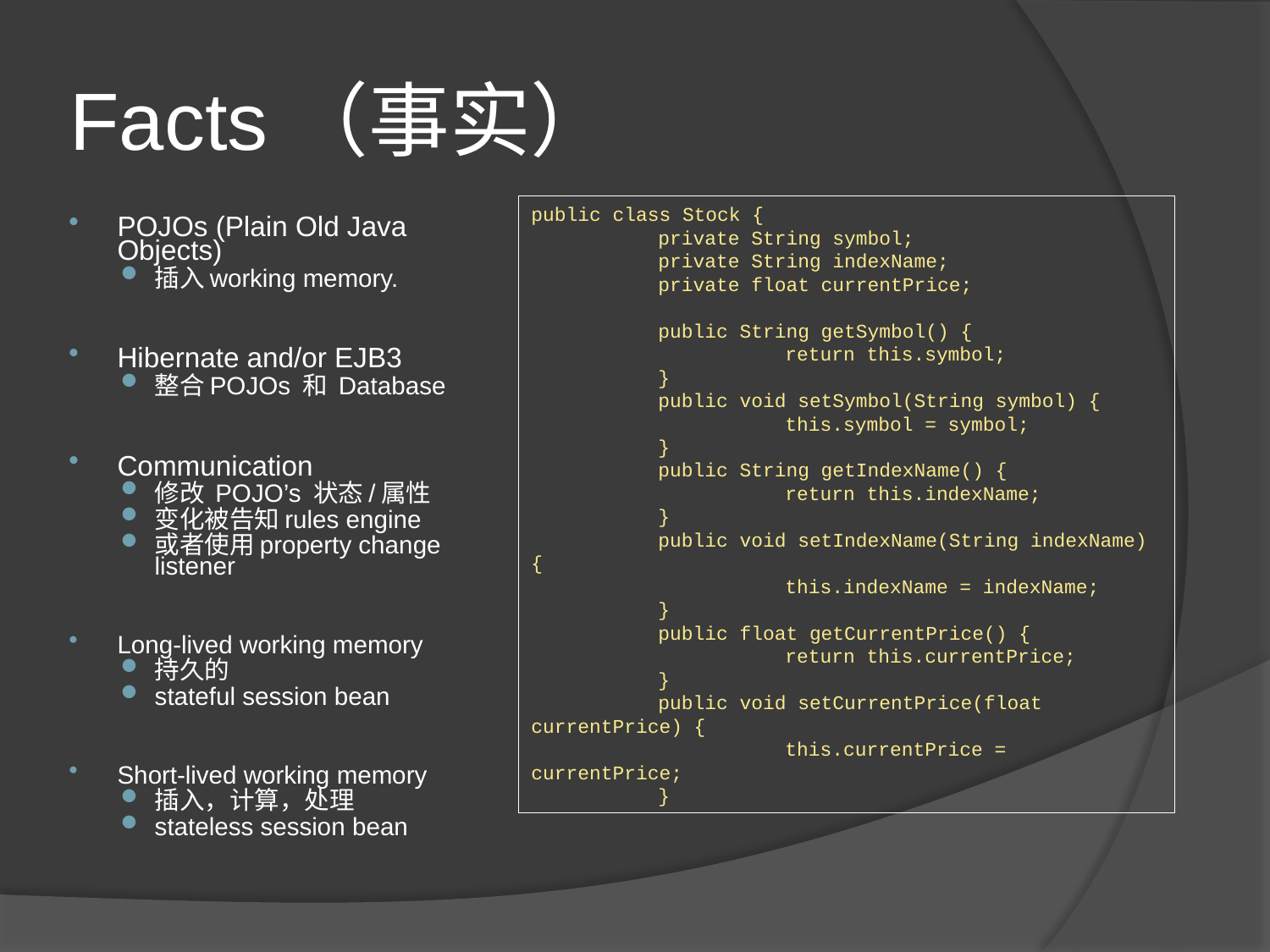

# Facts（事实）
public class Stock {
	private String symbol;
	private String indexName;
	private float currentPrice;

	public String getSymbol() {
		return this.symbol;
	}
	public void setSymbol(String symbol) {
		this.symbol = symbol;
	}
	public String getIndexName() {
		return this.indexName;
	}
	public void setIndexName(String indexName) {
		this.indexName = indexName;
	}
	public float getCurrentPrice() {
		return this.currentPrice;
	}
	public void setCurrentPrice(float currentPrice) {
		this.currentPrice = currentPrice;
	}
POJOs (Plain Old Java Objects)
插入working memory.

Hibernate and/or EJB3
整合POJOs 和 Database

Communication
修改 POJO’s 状态/属性
变化被告知rules engine
或者使用property change listener

Long-lived working memory
持久的
stateful session bean

Short-lived working memory
插入，计算，处理
stateless session bean